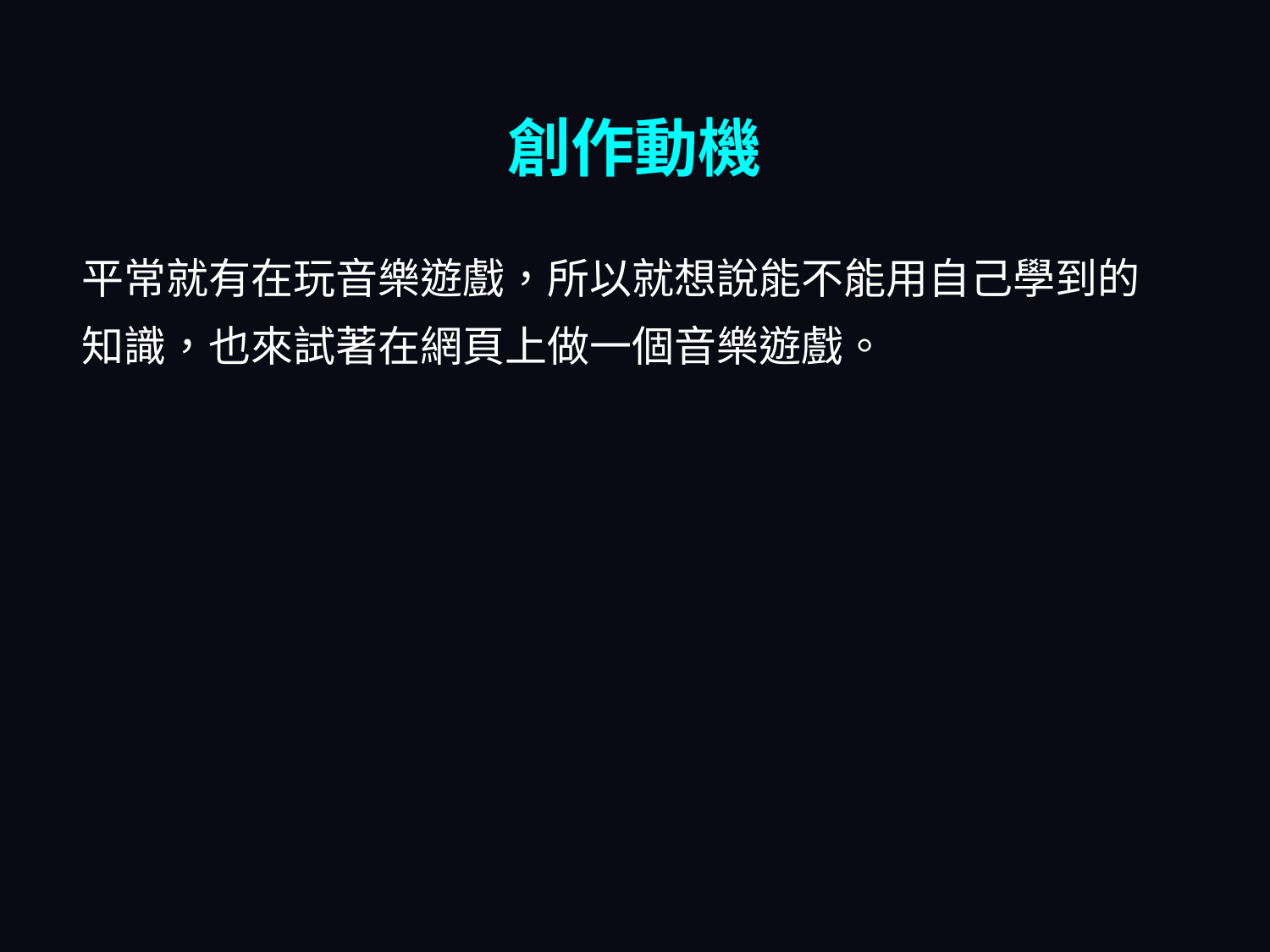

創作動機

平常就有在玩音樂遊戲，所以就想說能不能用自己學到的
知識，也來試著在網頁上做一個音樂遊戲。